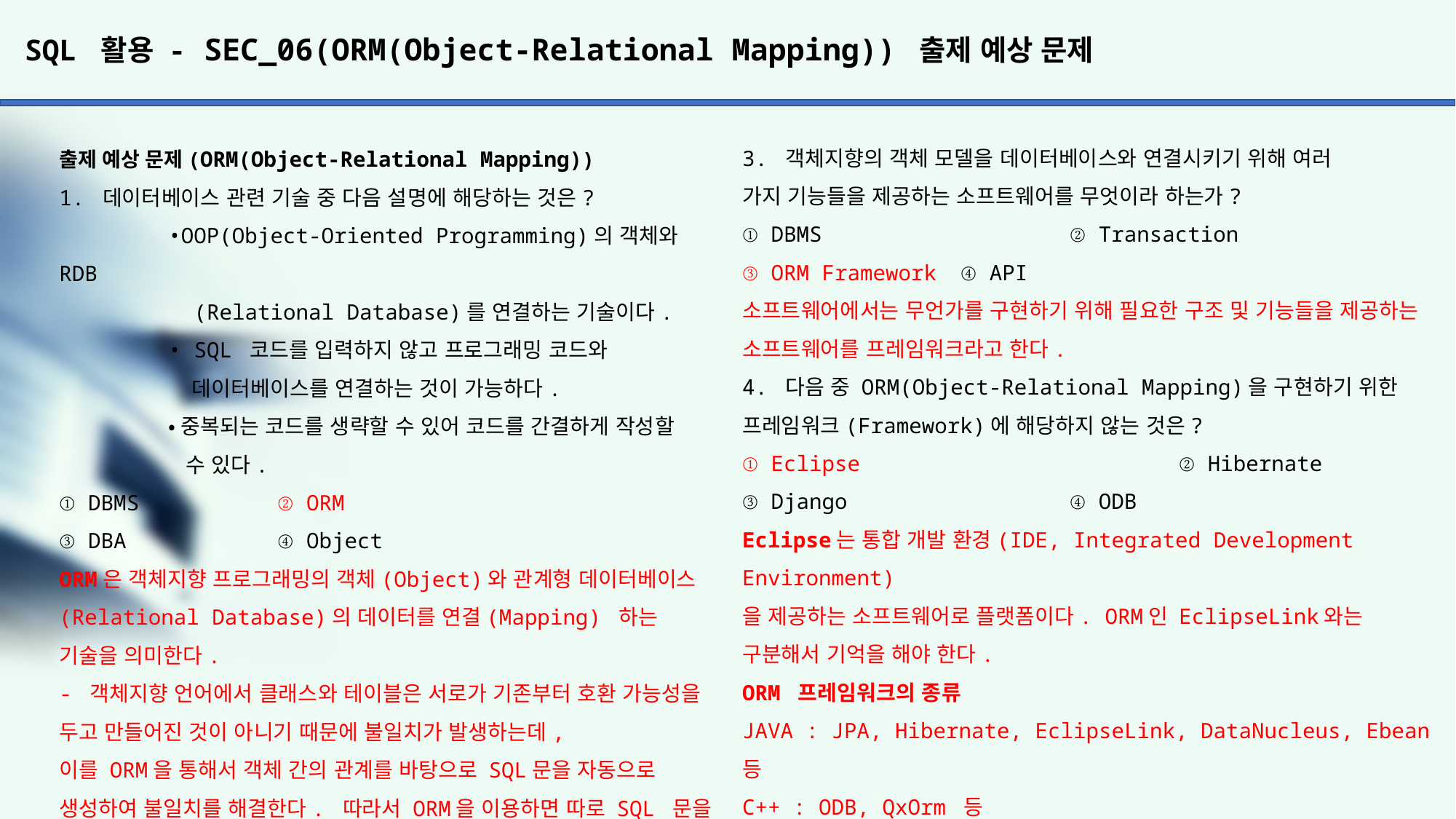

# SQL 활용 - SEC_06(ORM(Object-Relational Mapping)) 출제 예상 문제
3. 객체지향의 객체 모델을 데이터베이스와 연결시키기 위해 여러
가지 기능들을 제공하는 소프트웨어를 무엇이라 하는가?
① DBMS			② Transaction
③ ORM Framework	④ API
소프트웨어에서는 무언가를 구현하기 위해 필요한 구조 및 기능들을 제공하는 소프트웨어를 프레임워크라고 한다.
4. 다음 중 ORM(Object-Relational Mapping)을 구현하기 위한
프레임워크(Framework)에 해당하지 않는 것은?
① Eclipse			② Hibernate
③ Django			④ ODB
Eclipse는 통합 개발 환경(IDE, Integrated Development Environment)
을 제공하는 소프트웨어로 플랫폼이다. ORM인 EclipseLink와는 구분해서 기억을 해야 한다.
ORM 프레임워크의 종류
JAVA : JPA, Hibernate, EclipseLink, DataNucleus, Ebean 등
C++ : ODB, QxOrm 등
Python : Django, SQLAlchemy, Storm 등
iOS : DatabaseObjects, Core Data 등
.NET : NHibernate, DatabaseObjects, Dapper 등
PHP : Doctrine, Propel, RedBean 등
출제 예상 문제(ORM(Object-Relational Mapping))
1. 데이터베이스 관련 기술 중 다음 설명에 해당하는 것은?
	•OOP(Object-Oriented Programming)의 객체와 RDB
	  (Relational Database)를 연결하는 기술이다.
	• SQL 코드를 입력하지 않고 프로그래밍 코드와
	   데이터베이스를 연결하는 것이 가능하다.
	•중복되는 코드를 생략할 수 있어 코드를 간결하게 작성할
	  수 있다.
① DBMS		② ORM
③ DBA		④ Object
ORM은 객체지향 프로그래밍의 객체(Object)와 관계형 데이터베이스(Relational Database)의 데이터를 연결(Mapping) 하는 기술을 의미한다.
- 객체지향 언어에서 클래스와 테이블은 서로가 기존부터 호환 가능성을 두고 만들어진 것이 아니기 때문에 불일치가 발생하는데,
이를 ORM을 통해서 객체 간의 관계를 바탕으로 SQL문을 자동으로 생성하여 불일치를 해결한다. 따라서 ORM을 이용하면 따로 SQL 문을 작성할 필요 없이 객체를 통해 간접적으로 데이터베이스를 조작을 할 수 있게 된다.
- ORM은 객체지향 프로그램에서 사용할 수 있는 가상의 객체지향 데이터베이스를 만들어 프로그래밍 코드와 데이터를 연결한다.
- ORM으로 생성된 가상의 객체지향 데이터베이스는 프로그래밍 코드 또는 데이터베이스와 독립적이므로 재사용 및 유지보수가 용이하다.
- ORM은 SQL 코드를 직접 입력하지 않고 선언문이나 할당 같은 부수적인 코드가 생략되기 때문에 직관적이고 간단하게 데이터를 조작할 수 있다.
2. 다음 중 ORM의 기능으로 거리가 먼 것은?
① SQL 코드를 직접 입력하는 것에 비해 간단하게 객체와
데이터베이스를 연결할 수 있다.
② ORM으로 생성된 가상의 객체들은 데이터베이스와 독립적이다.
③ SQL 코드를 입력할 필요가 없어 별도로 SQL을 학습할 필요가 없다.
④ 객체들의 재사용과 유지보수가 용이하다.
ORM으로 자동으로 생성된 SQL코드가 의도대로 만들어졌는지 확인하기 위해서 또는 수정 및 보완을 하기 위해서도 SQL 코드를 학습을 반드시 해야 한다.